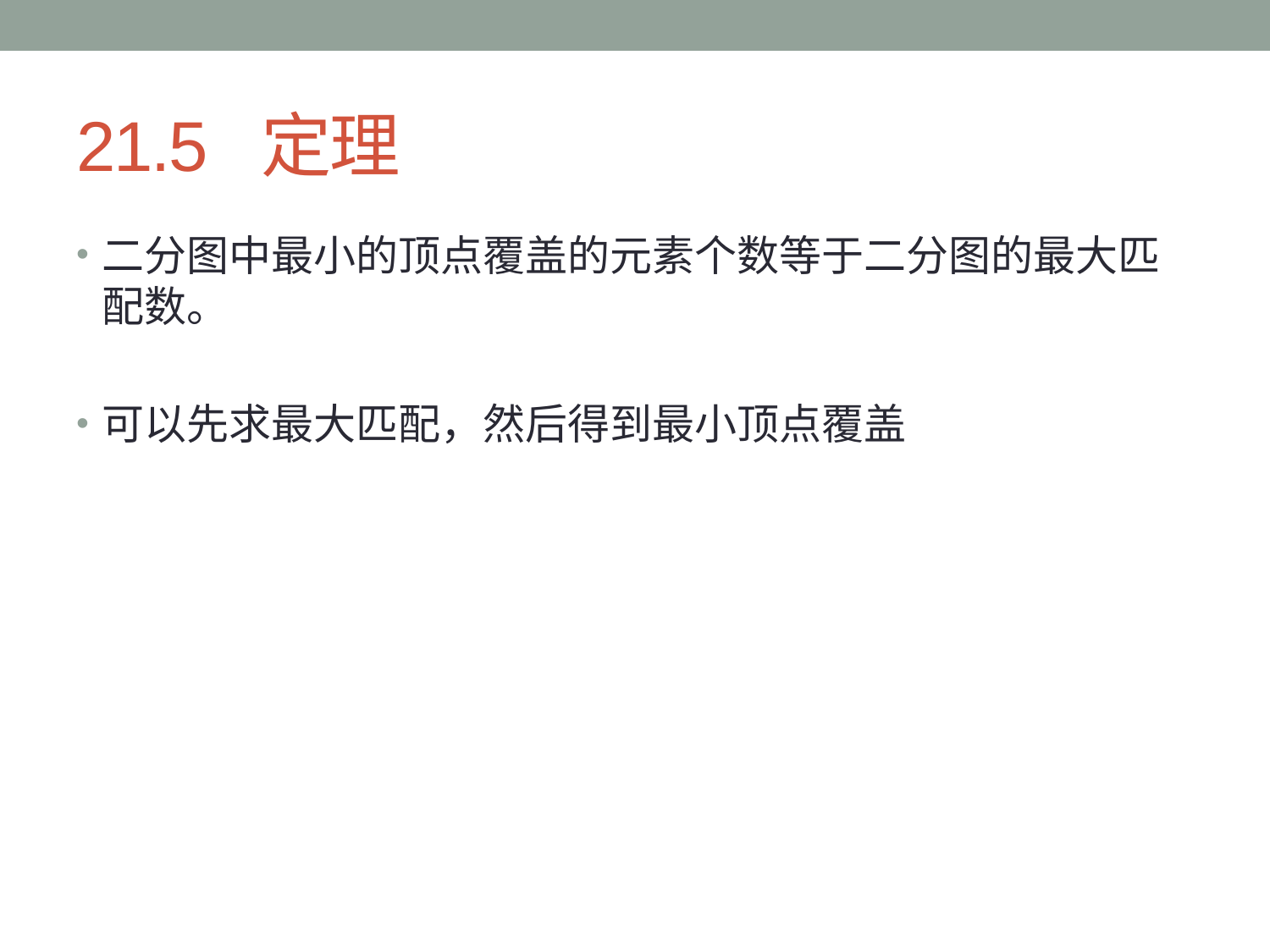

# 21.5  定理
二分图中最小的顶点覆盖的元素个数等于二分图的最大匹配数。

可以先求最大匹配，然后得到最小顶点覆盖